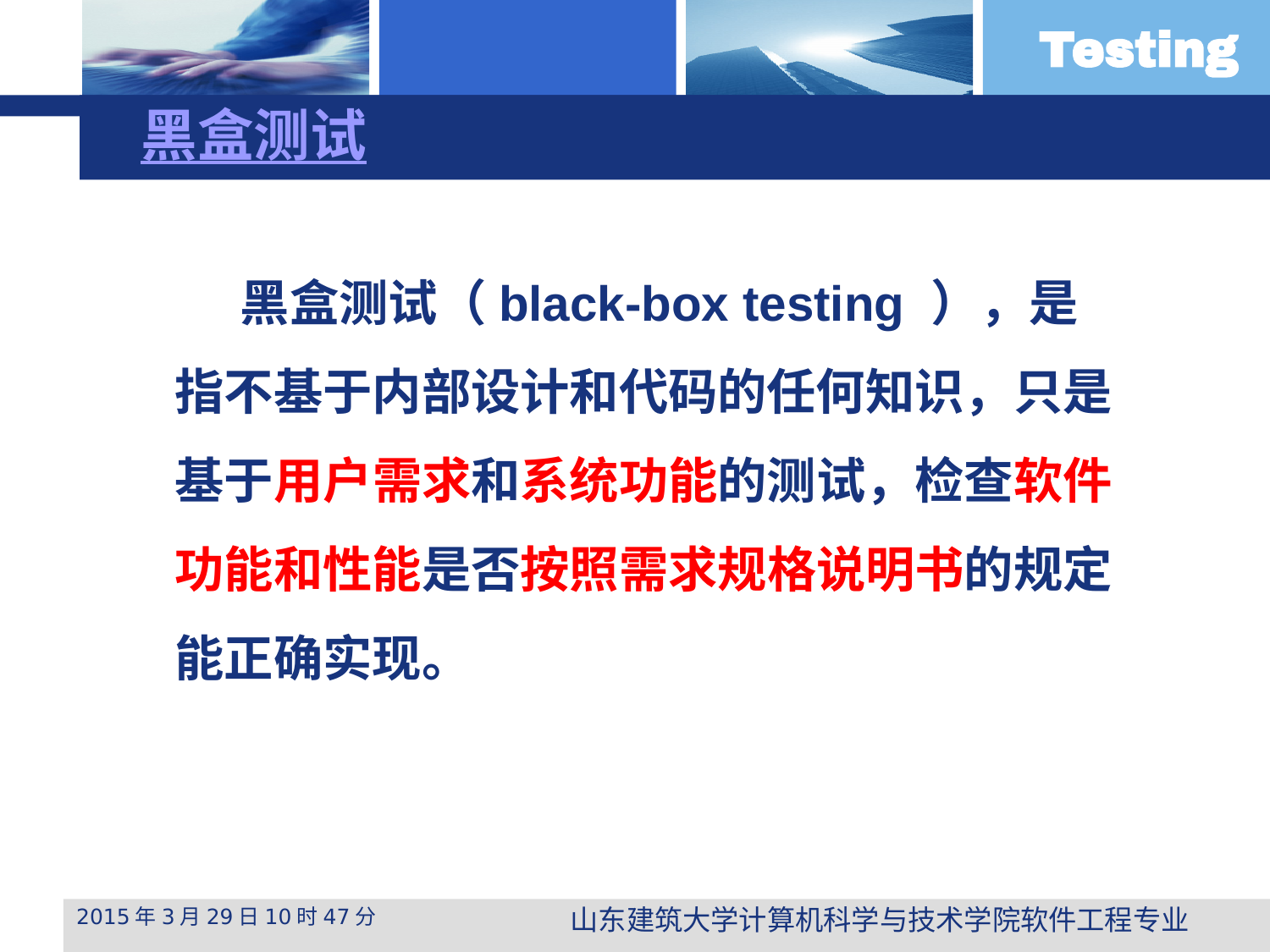

# 黑盒测试
         黑盒测试（black-box testing ），是指不基于内部设计和代码的任何知识，只是基于用户需求和系统功能的测试，检查软件功能和性能是否按照需求规格说明书的规定能正确实现。
山东建筑大学计算机科学与技术学院软件工程专业
2015年3月29日10时47分